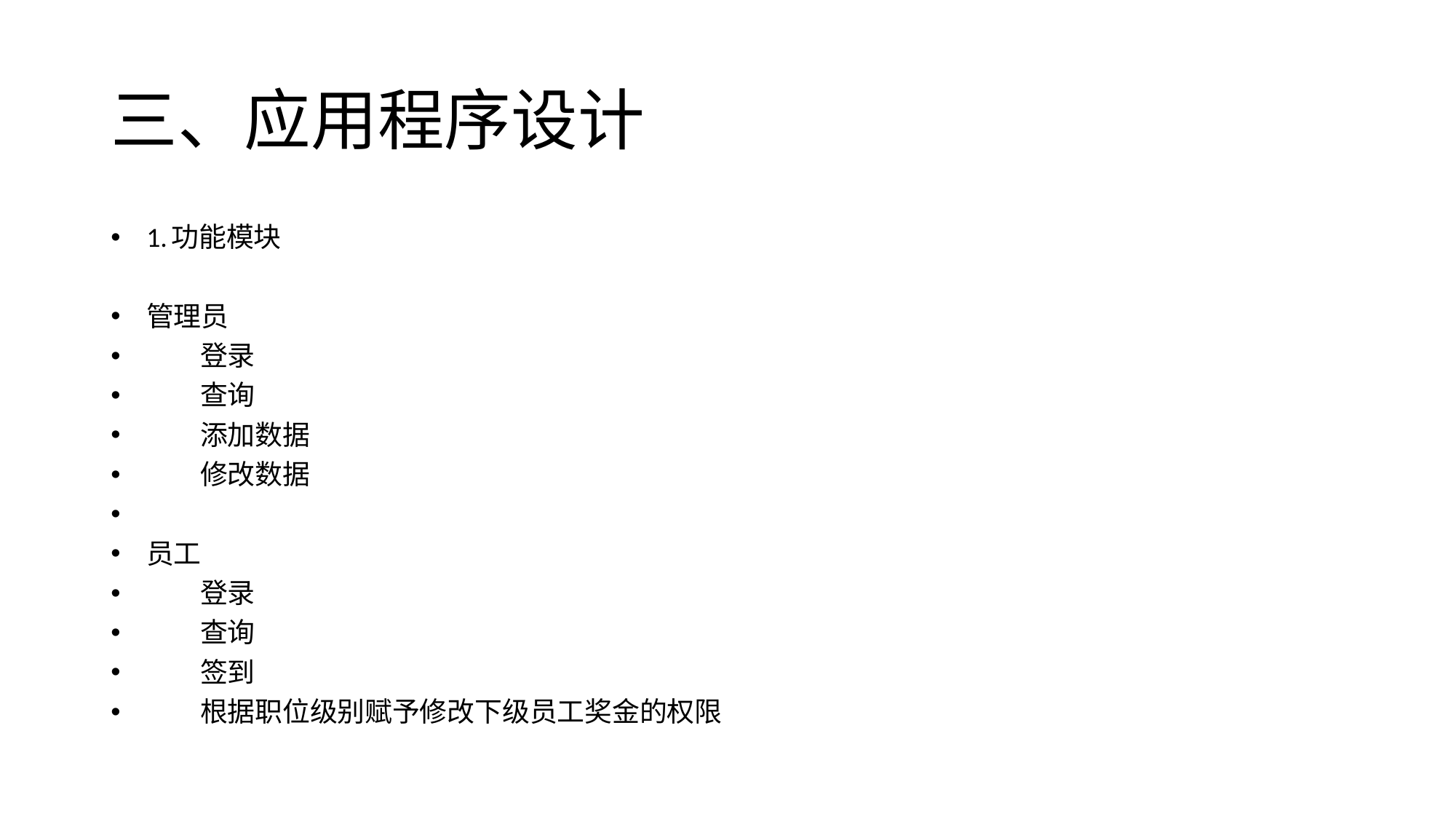

# 三、应用程序设计
1.功能模块

管理员
        登录
        查询
        添加数据
        修改数据

员工
        登录
        查询
        签到
        根据职位级别赋予修改下级员工奖金的权限